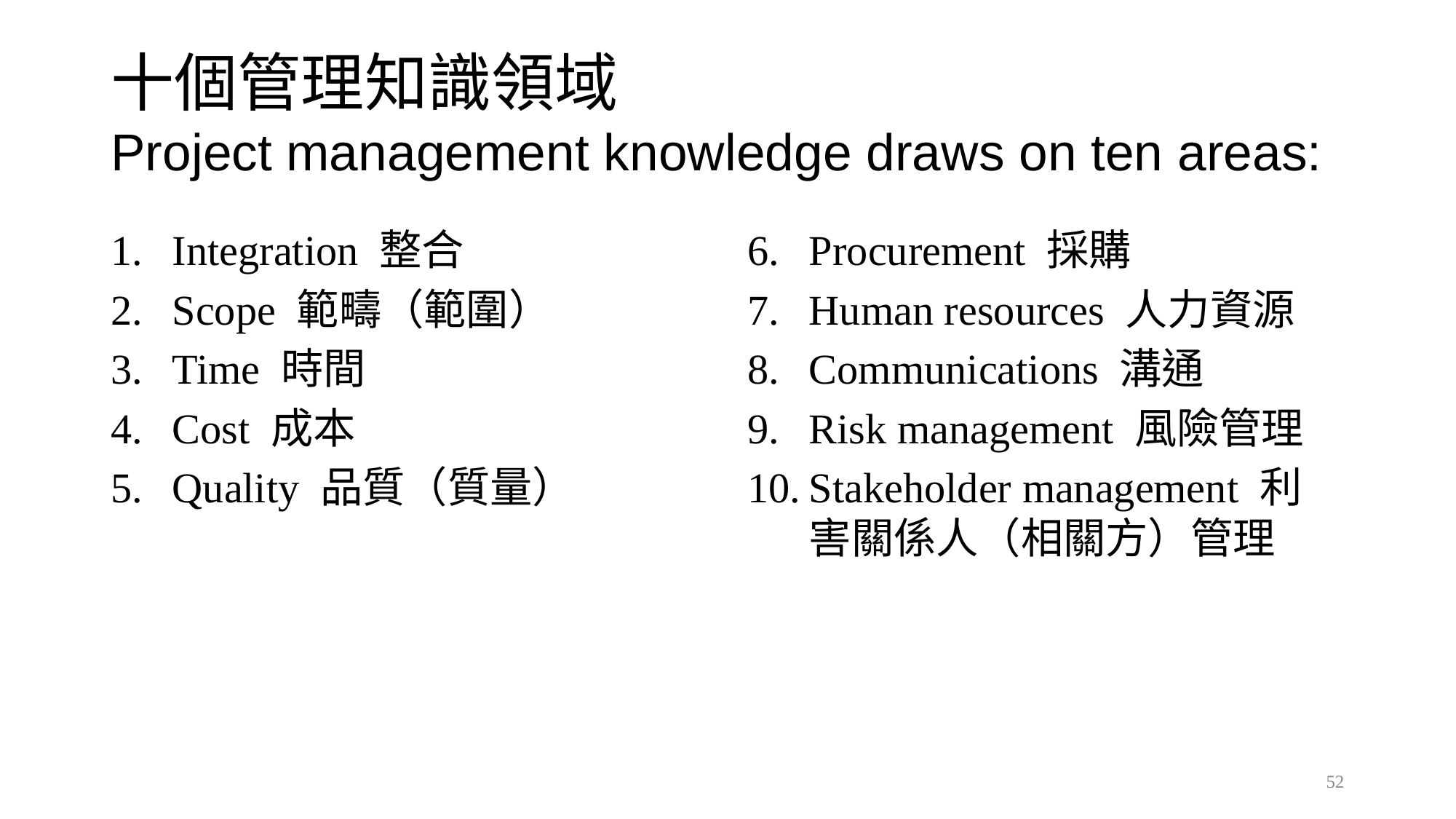

# 十個管理知識領域 Project management knowledge draws on ten areas:
Integration 整合
Scope 範疇（範圍）
Time 時間
Cost 成本
Quality 品質（質量）
Procurement 採購
Human resources 人力資源
Communications 溝通
Risk management 風險管理
Stakeholder management 利害關係人（相關方）管理

52